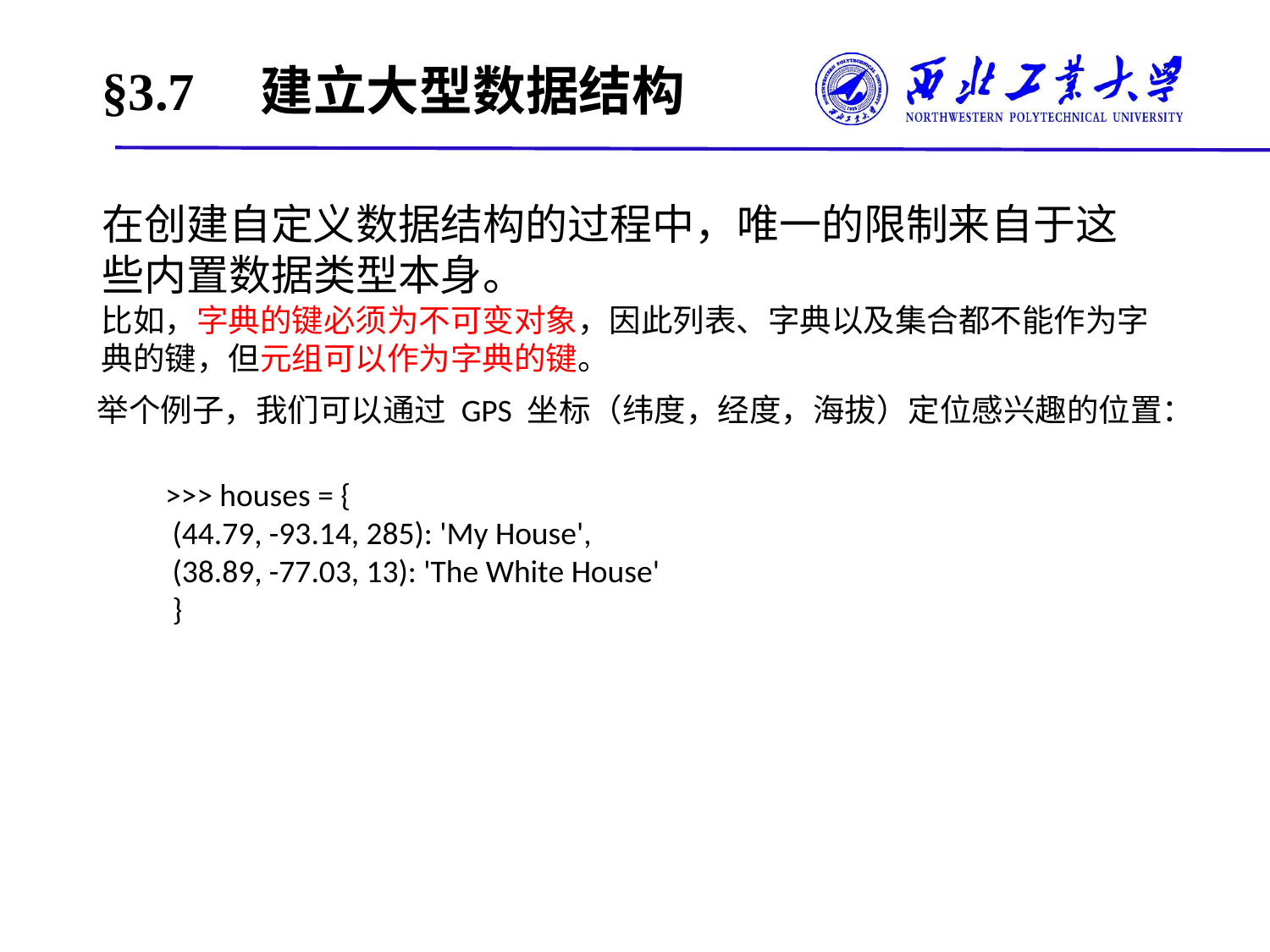

# §3.7　建立大型数据结构
在创建自定义数据结构的过程中，唯一的限制来自于这些内置数据类型本身。

比如，字典的键必须为不可变对象，因此列表、字典以及集合都不能作为字典的键，但元组可以作为字典的键。
举个例子，我们可以通过 GPS 坐标（纬度，经度，海拔）定位感兴趣的位置：
>>> houses = {
 (44.79, -93.14, 285): 'My House',
 (38.89, -77.03, 13): 'The White House'
 }